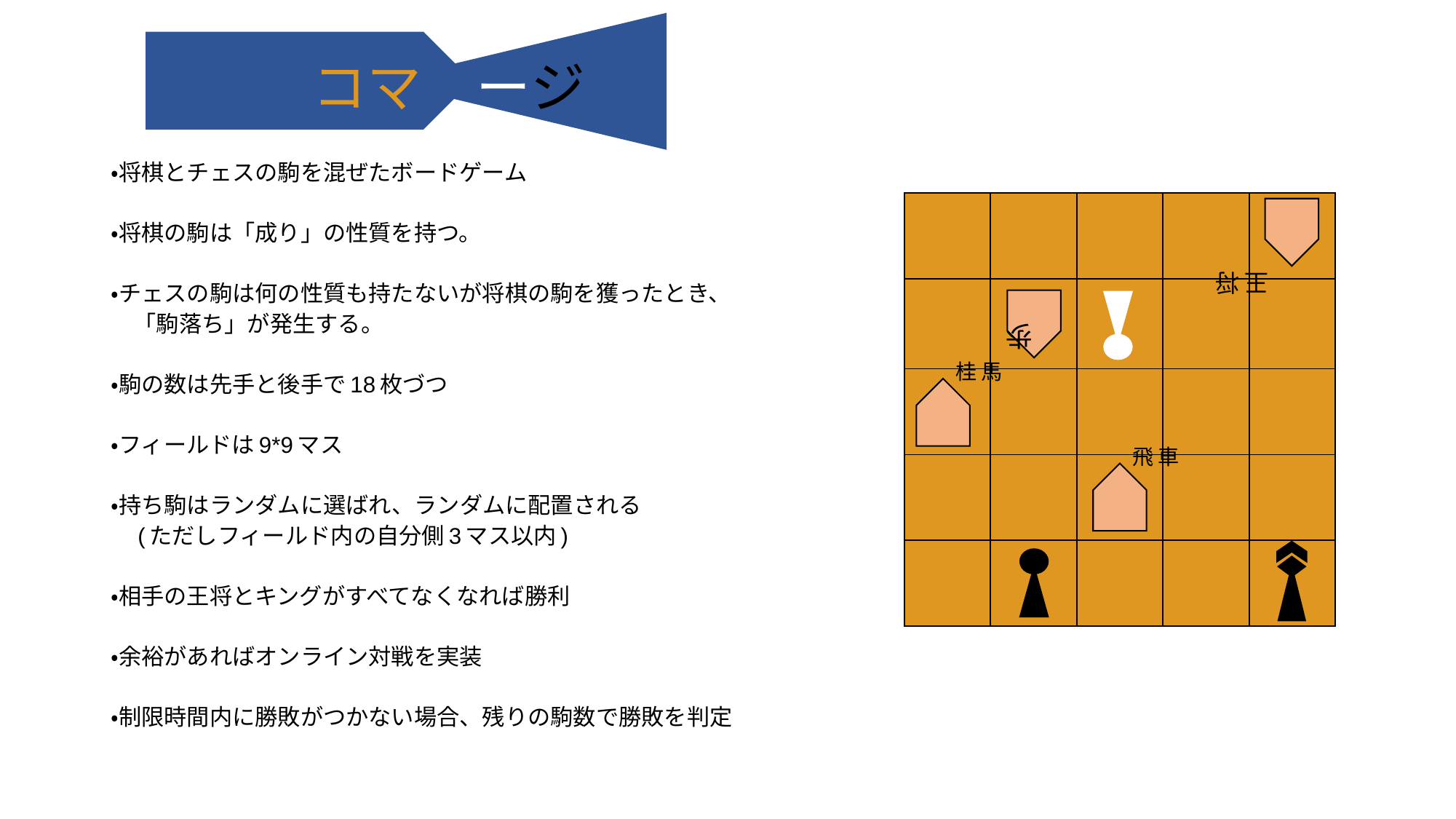

コマ　ージ
・将棋とチェスの駒を混ぜたボードゲーム

・将棋の駒は「成り」の性質を持つ。

・チェスの駒は何の性質も持たないが将棋の駒を獲ったとき、
　「駒落ち」が発生する。

・駒の数は先手と後手で18枚づつ

・フィールドは9*9マス

・持ち駒はランダムに選ばれ、ランダムに配置される
　(ただしフィールド内の自分側3マス以内)

・相手の王将とキングがすべてなくなれば勝利

・余裕があればオンライン対戦を実装

・制限時間内に勝敗がつかない場合、残りの駒数で勝敗を判定
|  |  |  |  |  |
| --- | --- | --- | --- | --- |
|  |  |  |  |  |
|  |  |  |  |  |
|  |  |  |  |  |
|  |  |  |  |  |
王将

歩
桂馬
飛車